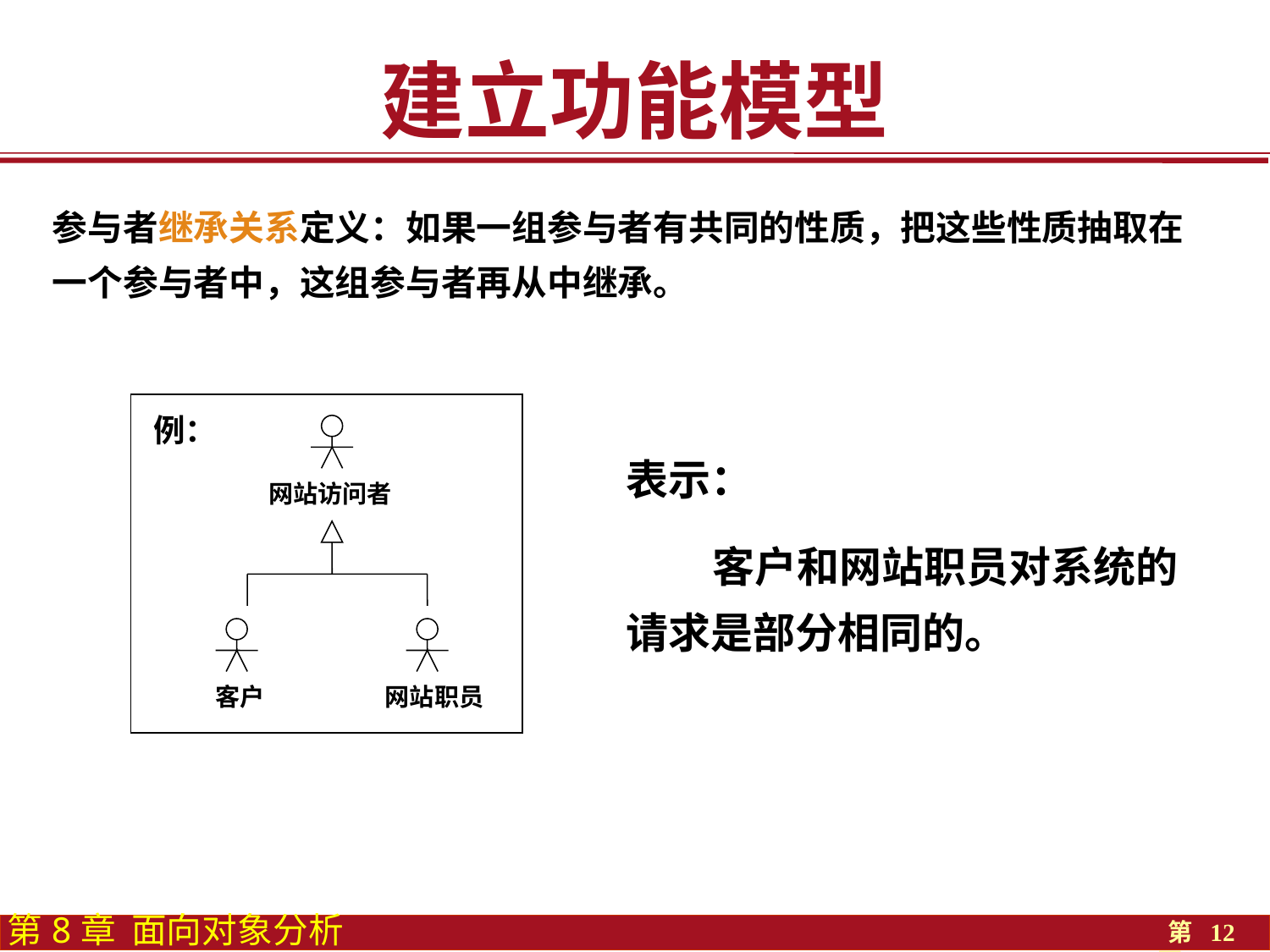

建立功能模型
参与者继承关系定义：如果一组参与者有共同的性质，把这些性质抽取在一个参与者中，这组参与者再从中继承。

例：

网站访问者

客户
网站职员
表示：
        客户和网站职员对系统的请求是部分相同的。